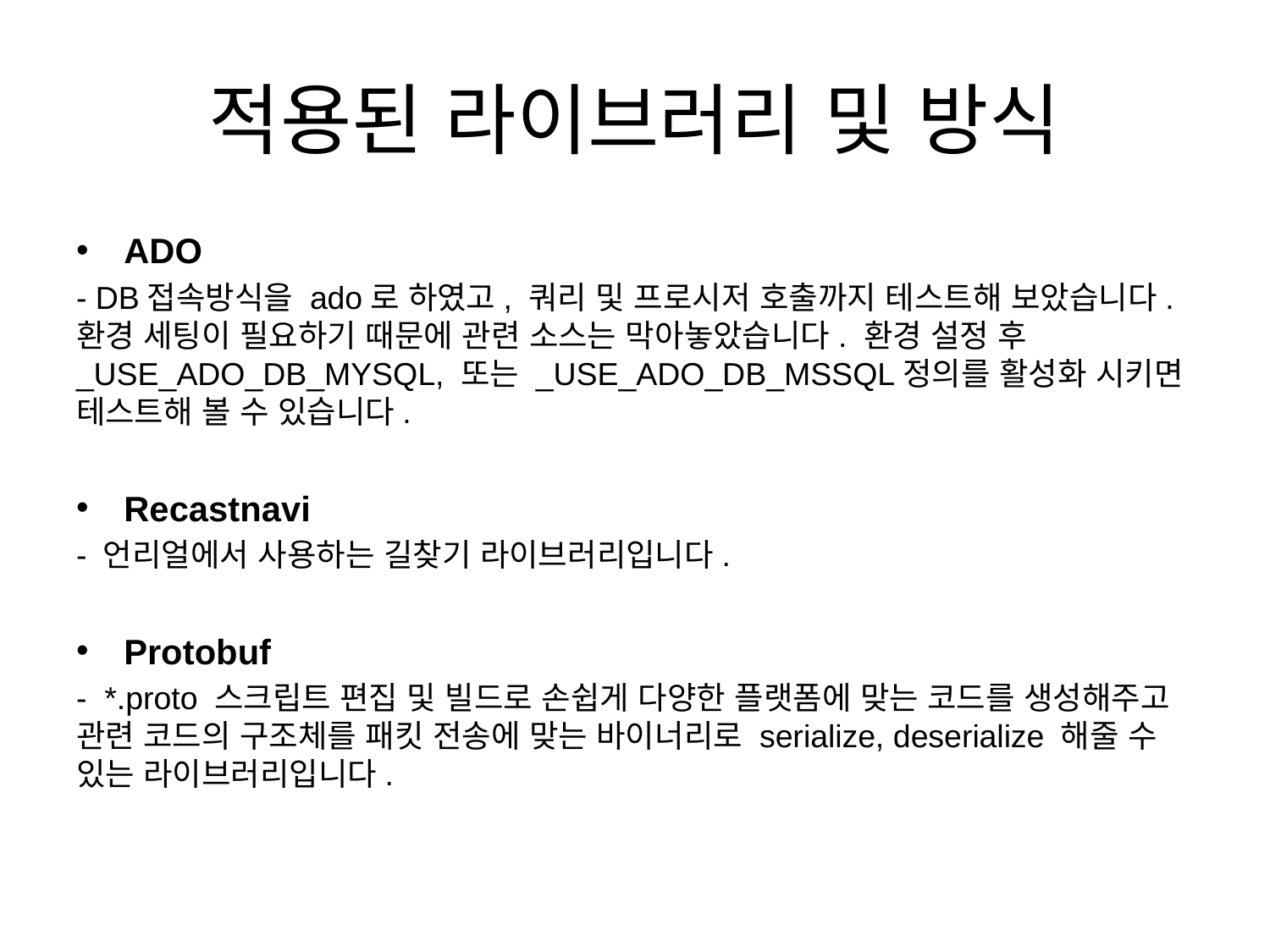

# 적용된 라이브러리 및 방식
ADO
- DB접속방식을 ado로 하였고, 쿼리 및 프로시저 호출까지 테스트해 보았습니다. 환경 세팅이 필요하기 때문에 관련 소스는 막아놓았습니다. 환경 설정 후 _USE_ADO_DB_MYSQL, 또는 _USE_ADO_DB_MSSQL정의를 활성화 시키면 테스트해 볼 수 있습니다.

Recastnavi
- 언리얼에서 사용하는 길찾기 라이브러리입니다.

Protobuf
-  *.proto 스크립트 편집 및 빌드로 손쉽게 다양한 플랫폼에 맞는 코드를 생성해주고 관련 코드의 구조체를 패킷 전송에 맞는 바이너리로 serialize, deserialize 해줄 수 있는 라이브러리입니다.